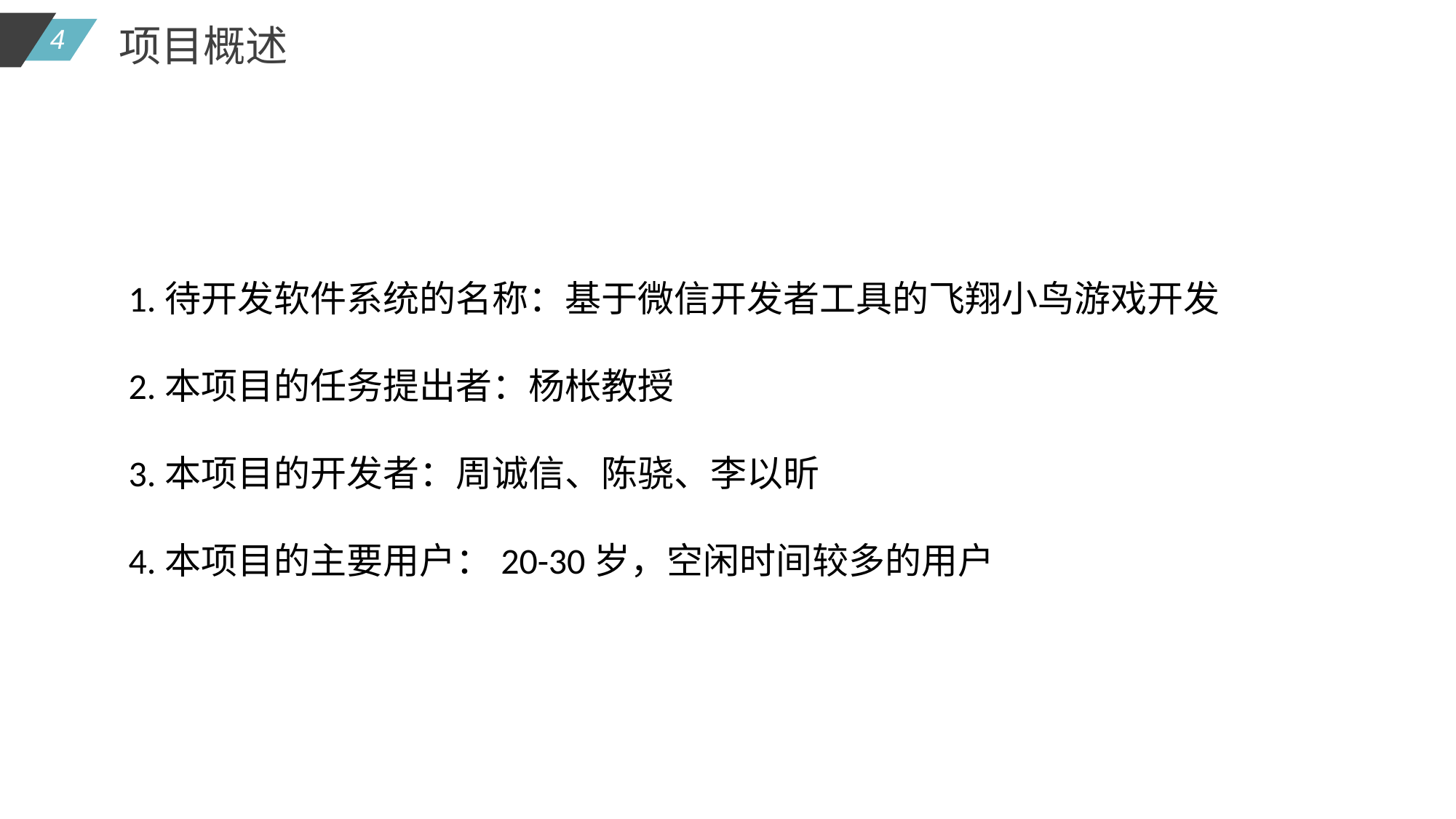

项目概述
1.待开发软件系统的名称：基于微信开发者工具的飞翔小鸟游戏开发
2.本项目的任务提出者：杨枨教授

3.本项目的开发者：周诚信、陈骁、李以昕

4.本项目的主要用户：20-30岁，空闲时间较多的用户